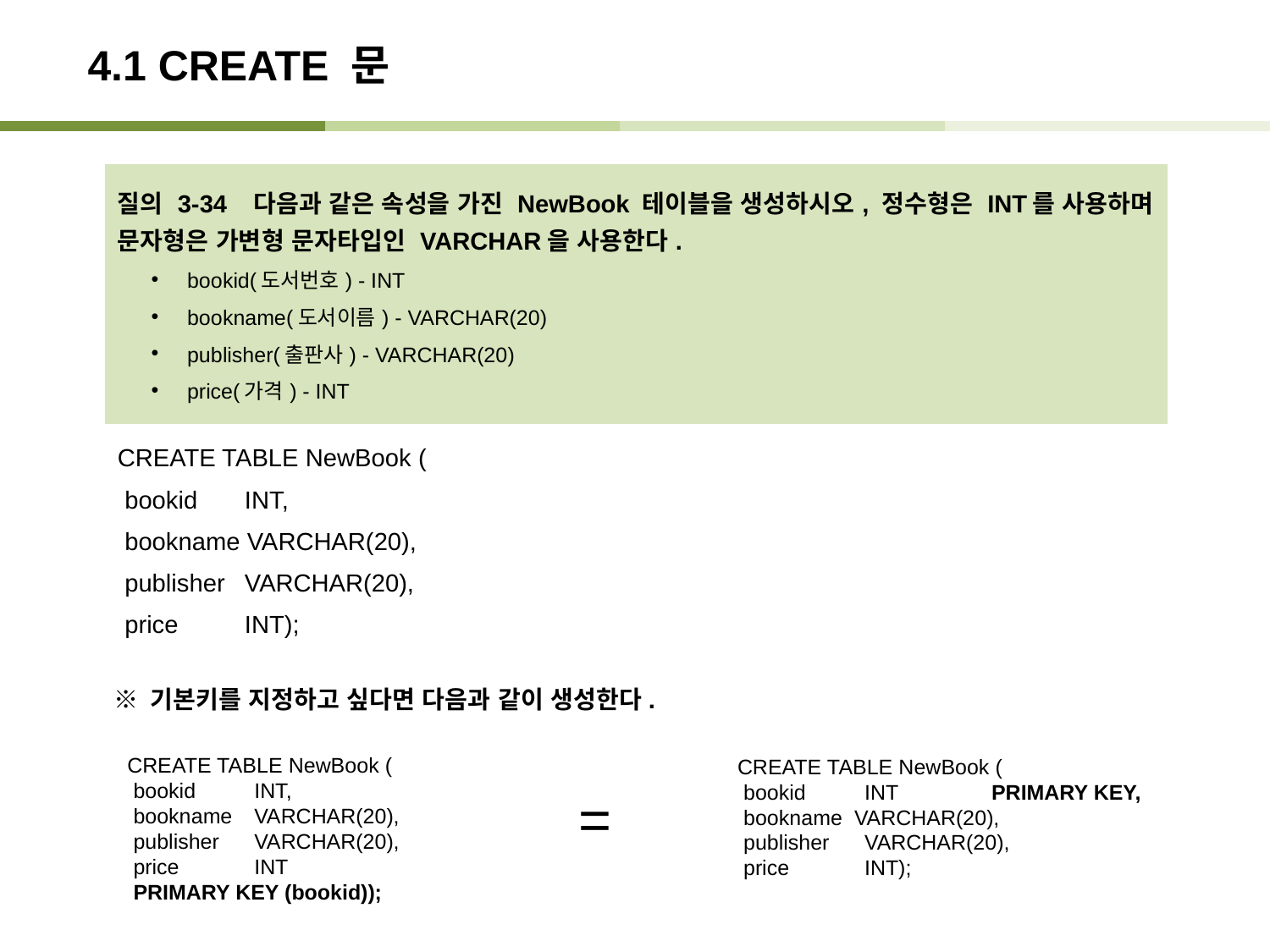

# 4.1 CREATE 문
| 질의 3-34 다음과 같은 속성을 가진 NewBook 테이블을 생성하시오, 정수형은 INT를 사용하며 문자형은 가변형 문자타입인 VARCHAR을 사용한다. bookid(도서번호) - INT bookname(도서이름) - VARCHAR(20) publisher(출판사) - VARCHAR(20) price(가격) - INT |
| --- |
| CREATE TABLE NewBook ( bookid INT, bookname VARCHAR(20), publisher VARCHAR(20), price INT); |
※ 기본키를 지정하고 싶다면 다음과 같이 생성한다.

CREATE TABLE NewBook (
 bookid 	INT,
 bookname	VARCHAR(20),
 publisher 	VARCHAR(20),
 price 	INT
 PRIMARY KEY (bookid));
CREATE TABLE NewBook (
 bookid 	INT 	PRIMARY KEY,
 bookname  VARCHAR(20),
 publisher 	VARCHAR(20),
 price 	INT);
=